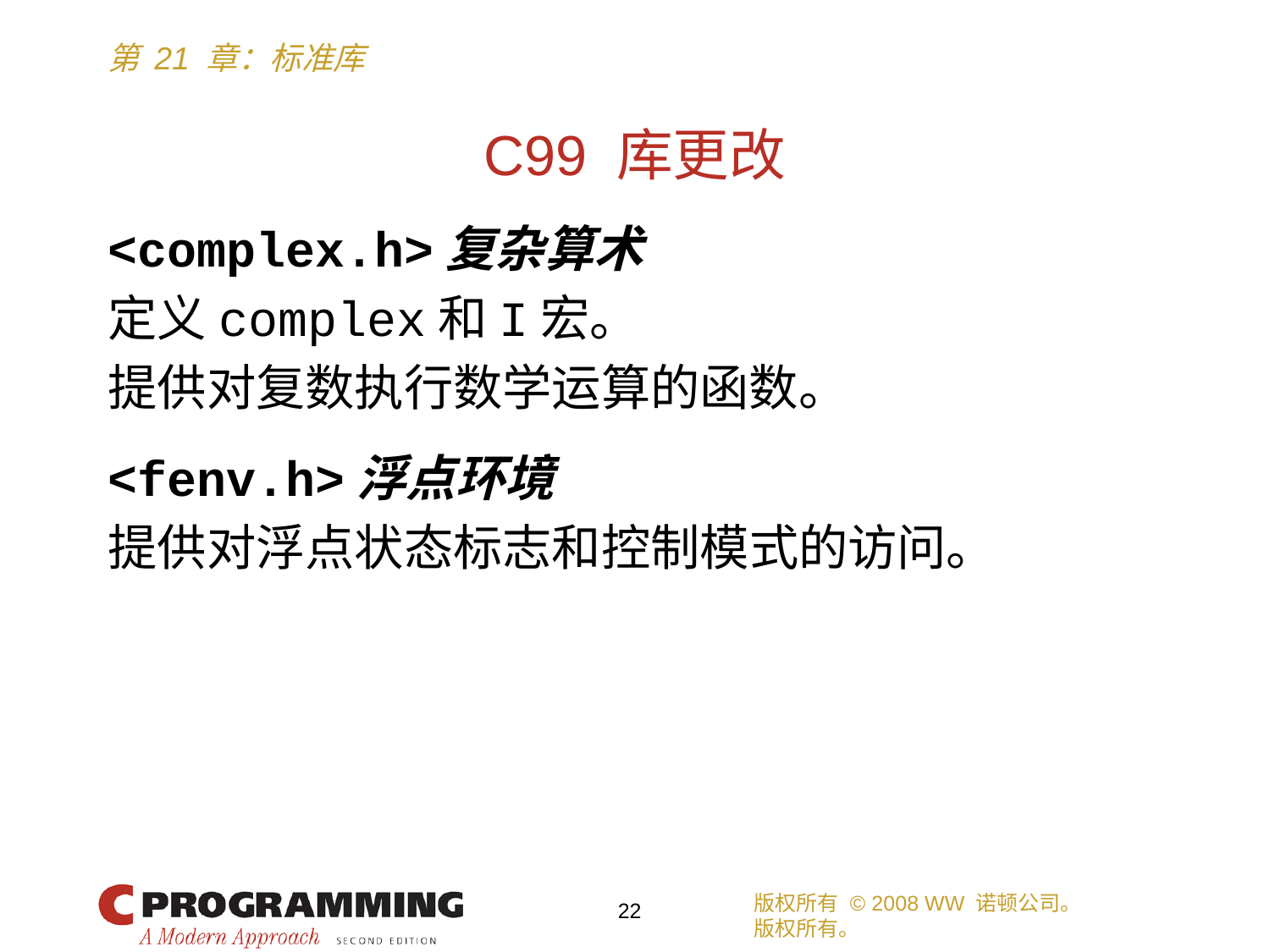

# C99 库更改
<complex.h>复杂算术
定义complex和I宏。
提供对复数执行数学运算的函数。
<fenv.h>浮点环境
提供对浮点状态标志和控制模式的访问。
版权所有 © 2008 WW 诺顿公司。
版权所有。
22